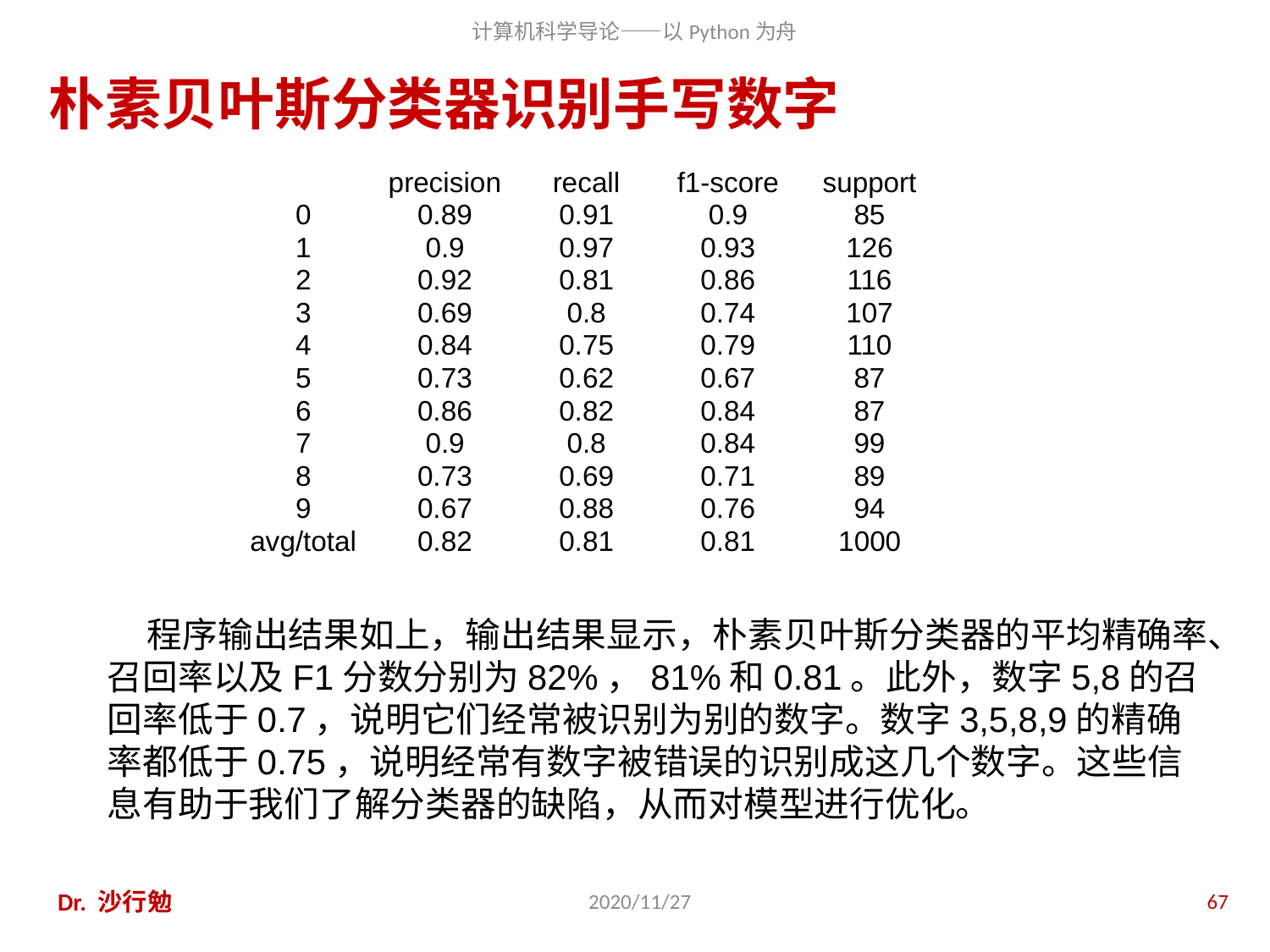

# 朴素贝叶斯分类器识别手写数字
|  | precision | recall | f1-score | support |
| --- | --- | --- | --- | --- |
| 0 | 0.89 | 0.91 | 0.9 | 85 |
| 1 | 0.9 | 0.97 | 0.93 | 126 |
| 2 | 0.92 | 0.81 | 0.86 | 116 |
| 3 | 0.69 | 0.8 | 0.74 | 107 |
| 4 | 0.84 | 0.75 | 0.79 | 110 |
| 5 | 0.73 | 0.62 | 0.67 | 87 |
| 6 | 0.86 | 0.82 | 0.84 | 87 |
| 7 | 0.9 | 0.8 | 0.84 | 99 |
| 8 | 0.73 | 0.69 | 0.71 | 89 |
| 9 | 0.67 | 0.88 | 0.76 | 94 |
| avg/total | 0.82 | 0.81 | 0.81 | 1000 |
    程序输出结果如上，输出结果显示，朴素贝叶斯分类器的平均精确率、召回率以及F1分数分别为82%，81%和0.81。此外，数字5,8的召回率低于0.7，说明它们经常被识别为别的数字。数字3,5,8,9的精确率都低于0.75，说明经常有数字被错误的识别成这几个数字。这些信息有助于我们了解分类器的缺陷，从而对模型进行优化。
Dr. 沙行勉
2020/11/27
67